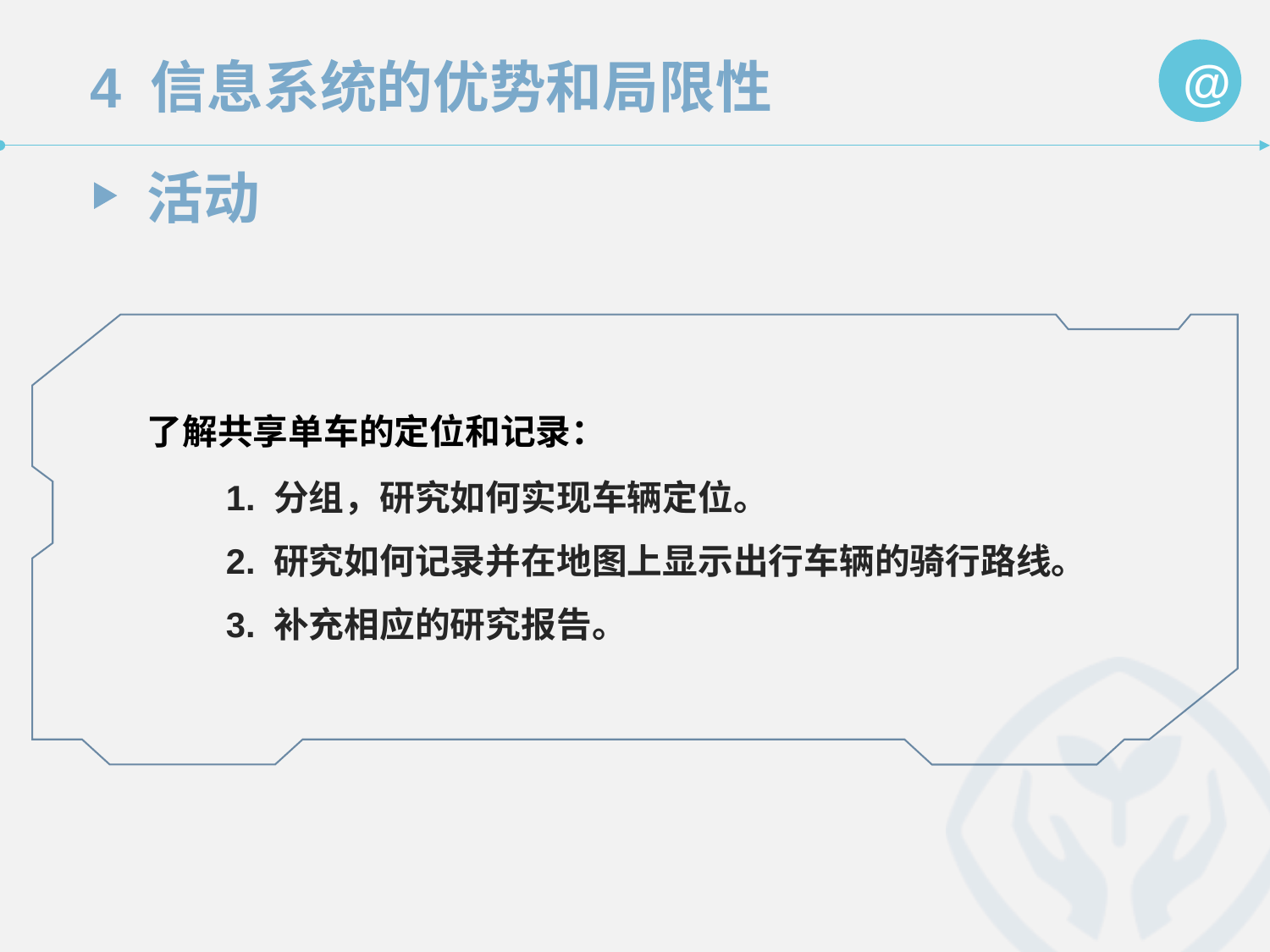

活动

了解共享单车的定位和记录：
　　1. 分组，研究如何实现车辆定位。
　　2. 研究如何记录并在地图上显示出行车辆的骑行路线。
　　3. 补充相应的研究报告。